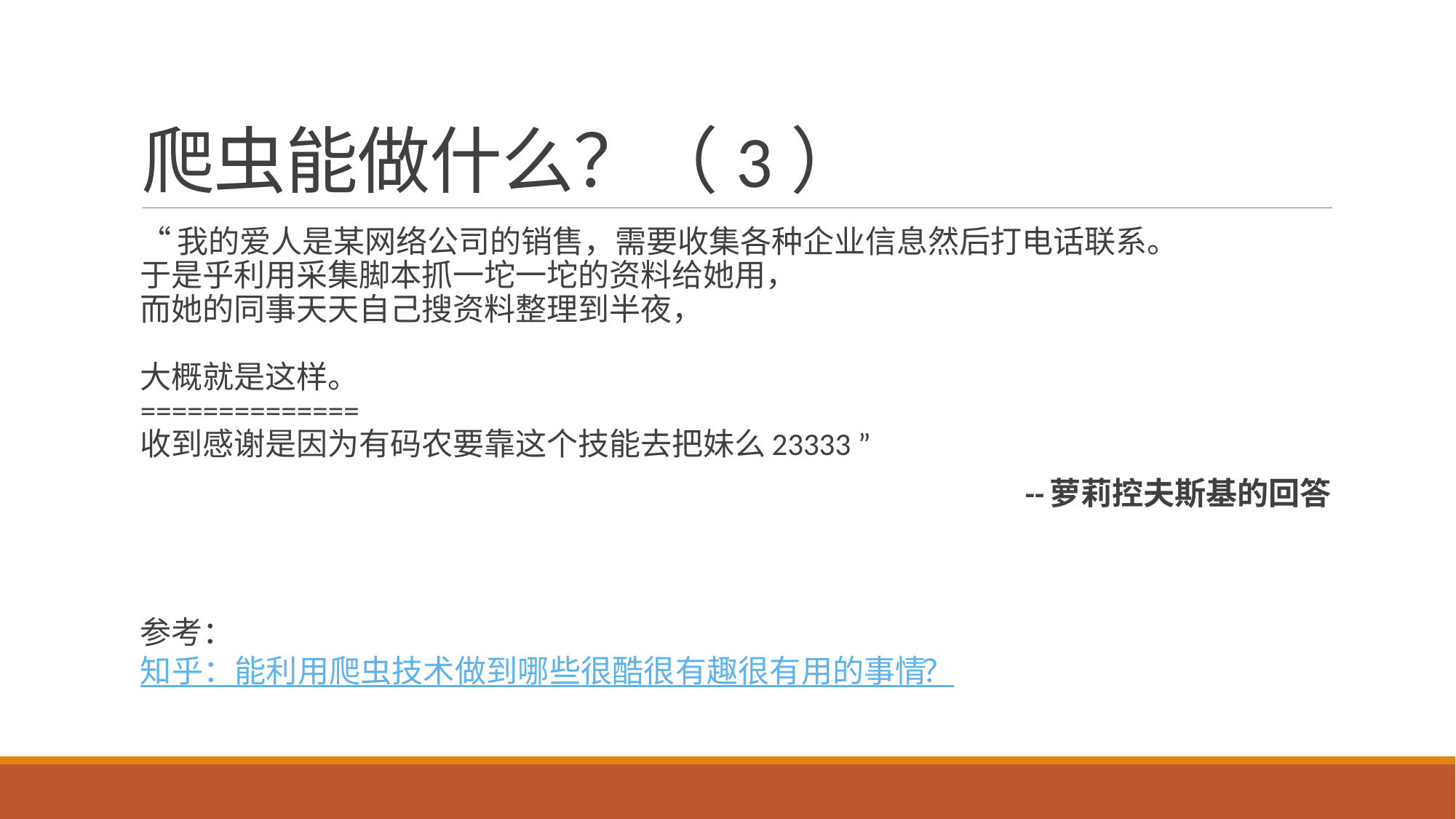

# 爬虫能做什么？（3）
“我的爱人是某网络公司的销售，需要收集各种企业信息然后打电话联系。
于是乎利用采集脚本抓一坨一坨的资料给她用，
而她的同事天天自己搜资料整理到半夜，
大概就是这样。
==============
收到感谢是因为有码农要靠这个技能去把妹么23333 ”
 --萝莉控夫斯基的回答

参考：
知乎：能利用爬虫技术做到哪些很酷很有趣很有用的事情？